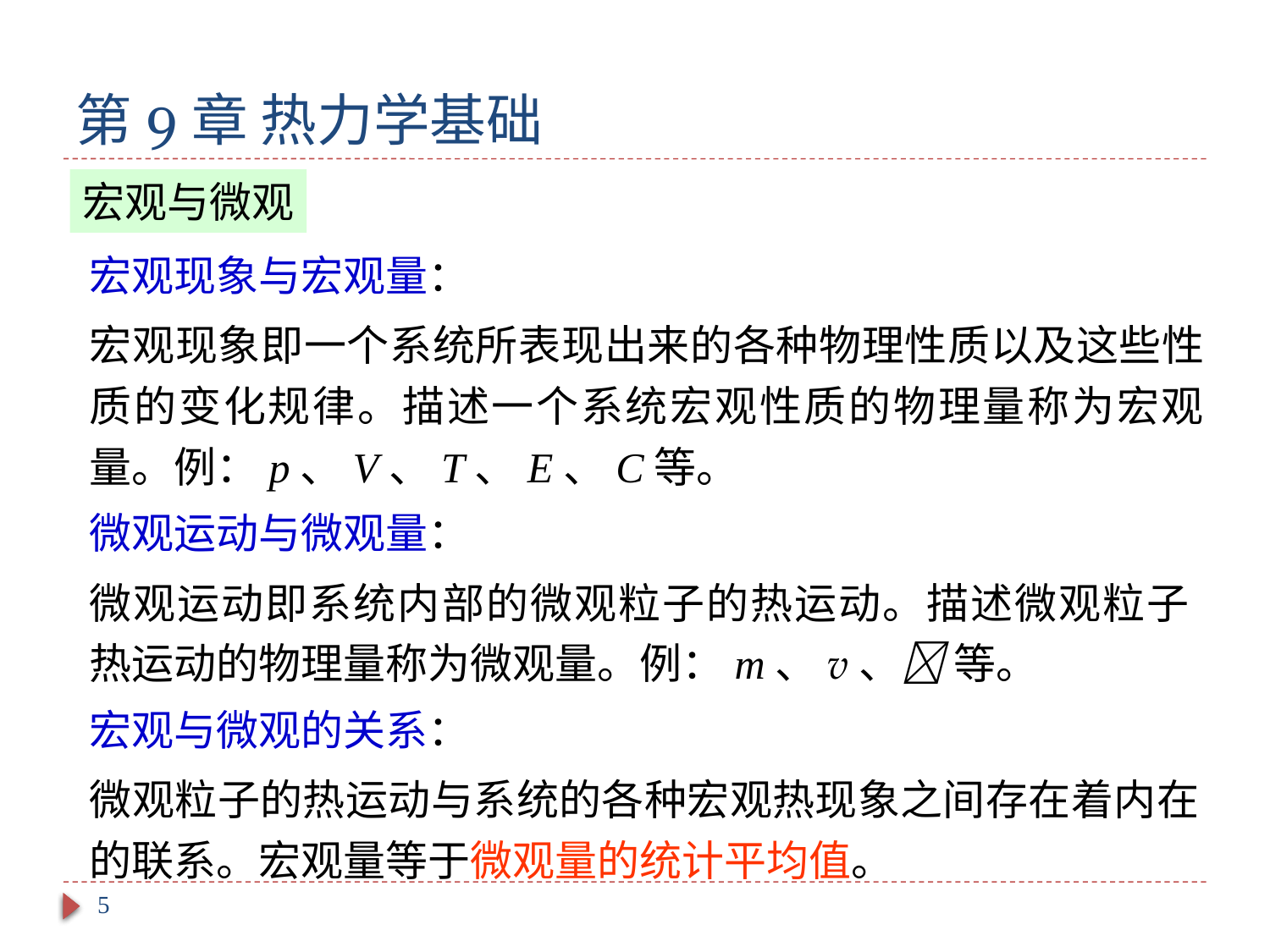

# 第9章 热力学基础
宏观与微观
宏观现象与宏观量：
宏观现象即一个系统所表现出来的各种物理性质以及这些性质的变化规律。描述一个系统宏观性质的物理量称为宏观量。例：p、V、T、E、C等。
微观运动与微观量：
微观运动即系统内部的微观粒子的热运动。描述微观粒子热运动的物理量称为微观量。例：m、v、ε 等。
宏观与微观的关系：
微观粒子的热运动与系统的各种宏观热现象之间存在着内在的联系。宏观量等于微观量的统计平均值。
5